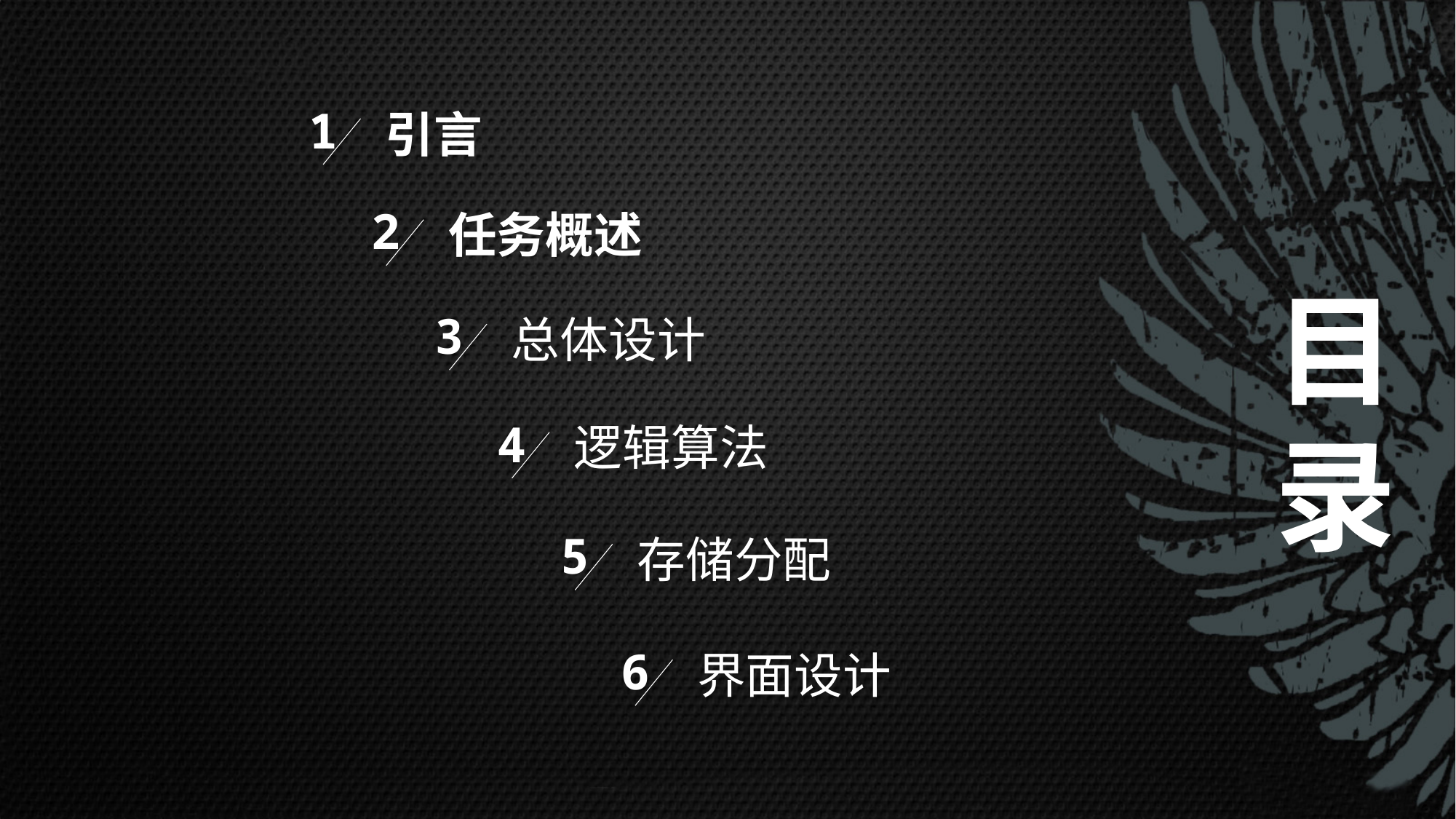

1
引言
2
任务概述
目
录
3
总体设计
4
逻辑算法
5
存储分配
6
界面设计